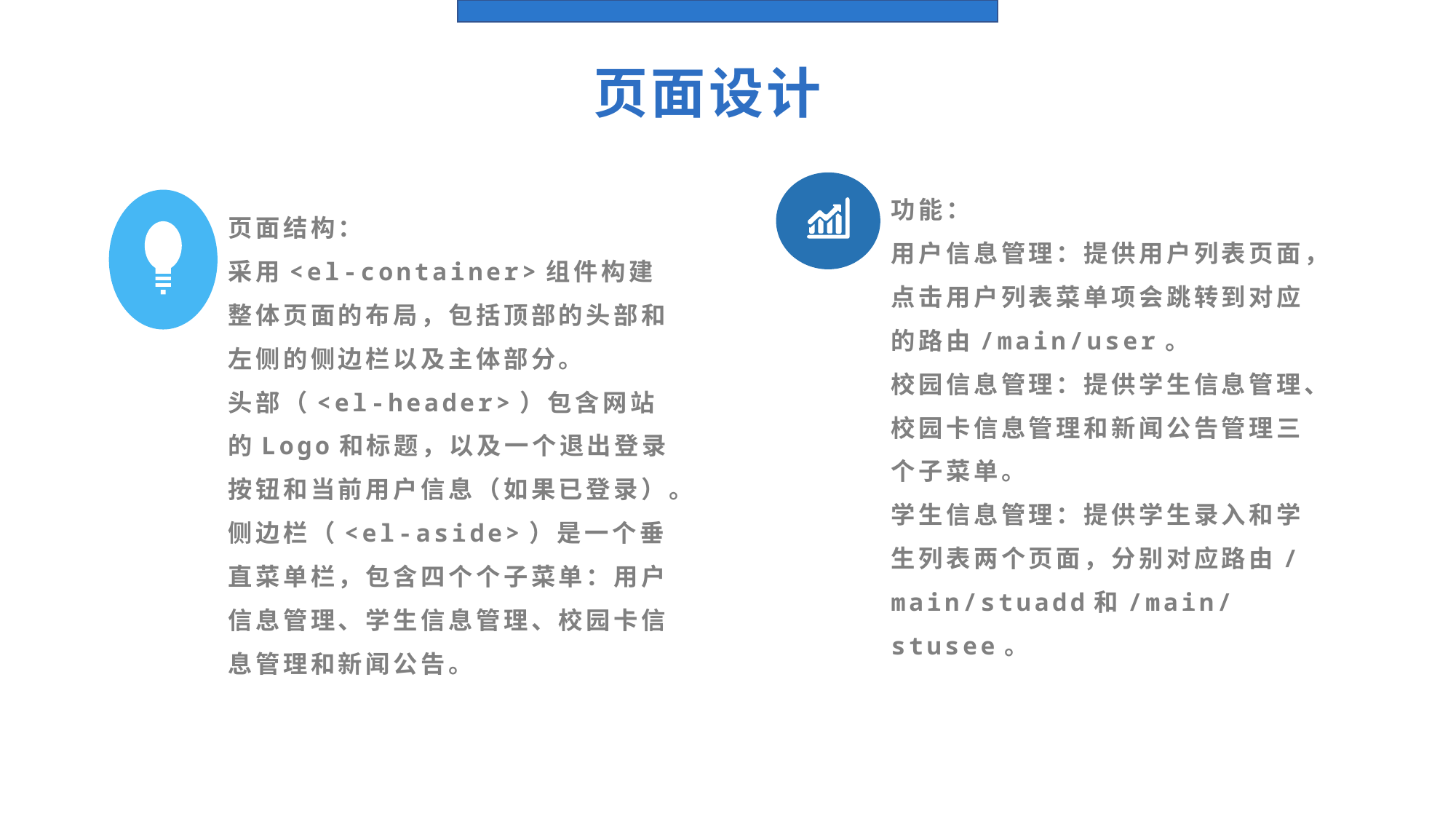

页面设计

功能：
用户信息管理：提供用户列表页面，点击用户列表菜单项会跳转到对应的路由/main/user。
校园信息管理：提供学生信息管理、校园卡信息管理和新闻公告管理三个子菜单。
学生信息管理：提供学生录入和学生列表两个页面，分别对应路由/main/stuadd和/main/stusee。

页面结构：
采用<el-container>组件构建整体页面的布局，包括顶部的头部和左侧的侧边栏以及主体部分。
头部（<el-header>）包含网站的Logo和标题，以及一个退出登录按钮和当前用户信息（如果已登录）。
侧边栏（<el-aside>）是一个垂直菜单栏，包含四个个子菜单：用户信息管理、学生信息管理、校园卡信息管理和新闻公告。

输入内容
输入内容